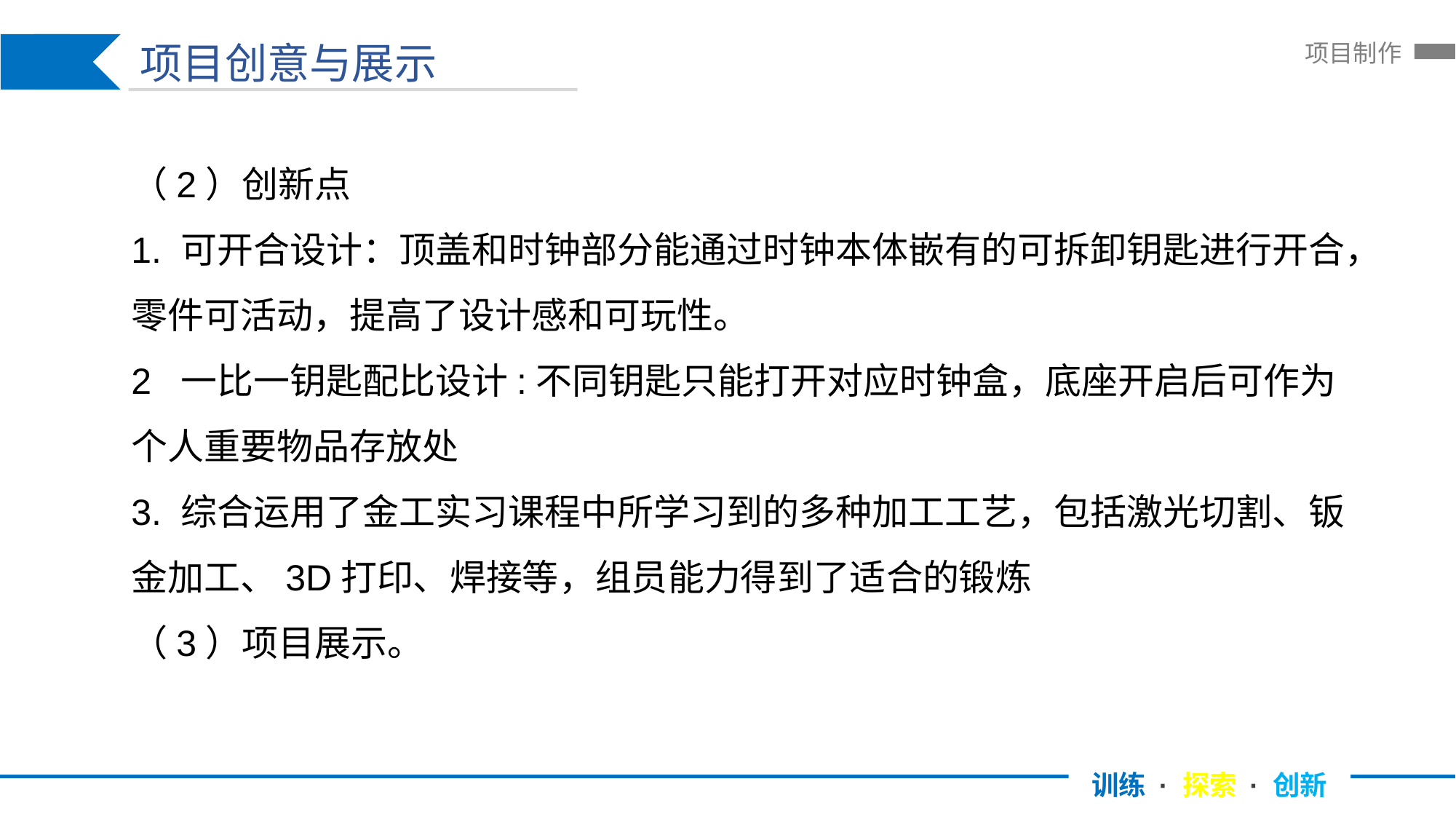

项目创意与展示

训练 · 探索 · 创新

项目制作
（2）创新点
1. 可开合设计：顶盖和时钟部分能通过时钟本体嵌有的可拆卸钥匙进行开合，零件可活动，提高了设计感和可玩性。
2  一比一钥匙配比设计:不同钥匙只能打开对应时钟盒，底座开启后可作为个人重要物品存放处
3. 综合运用了金工实习课程中所学习到的多种加工工艺，包括激光切割、钣金加工、3D打印、焊接等，组员能力得到了适合的锻炼
（3）项目展示。